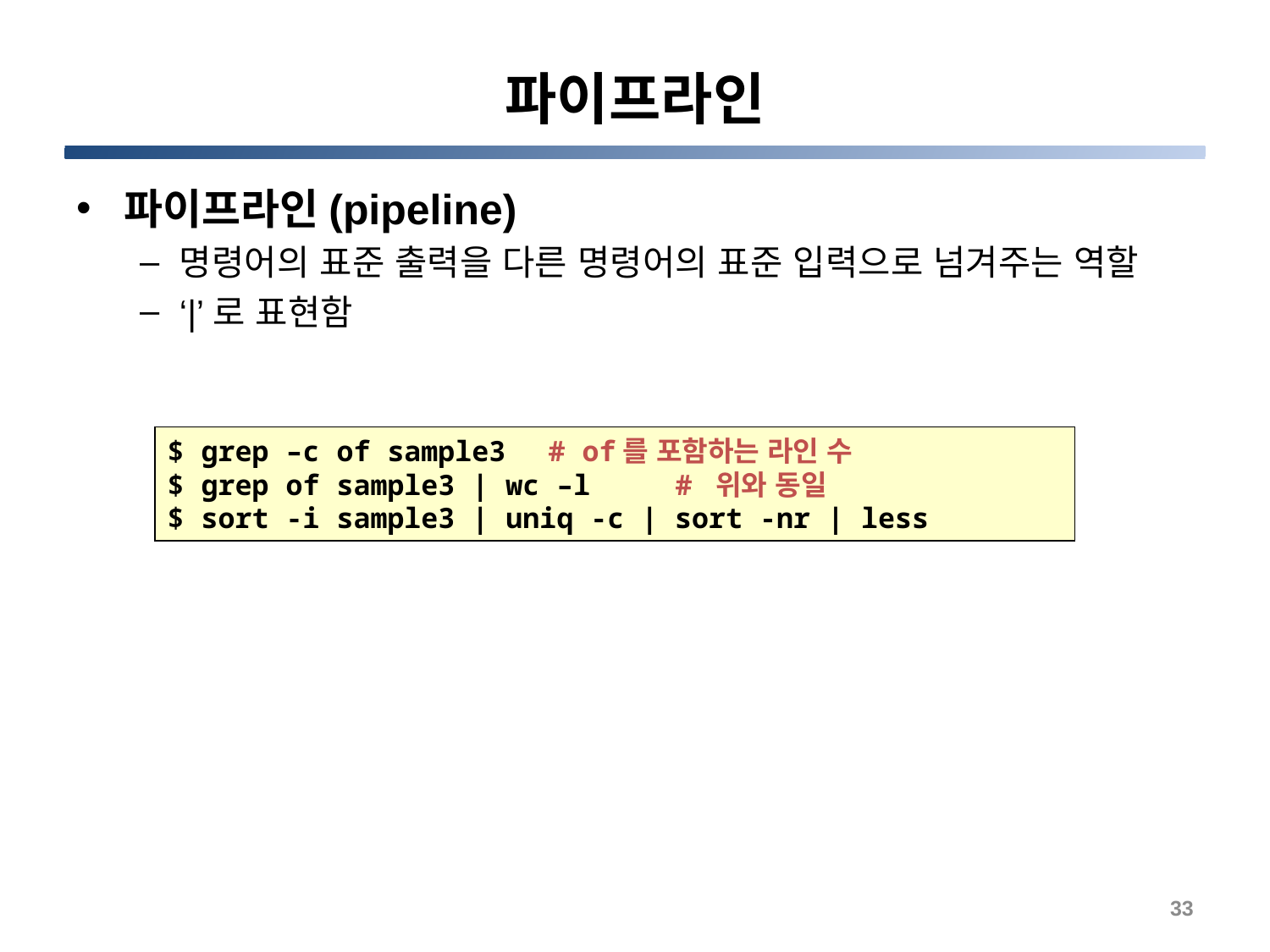

# 파이프라인
파이프라인(pipeline)
명령어의 표준 출력을 다른 명령어의 표준 입력으로 넘겨주는 역할
‘|’로 표현함
$ grep –c of sample3	# of를 포함하는 라인 수
$ grep of sample3 | wc –l	# 위와 동일
$ sort -i sample3 | uniq -c | sort -nr | less
33